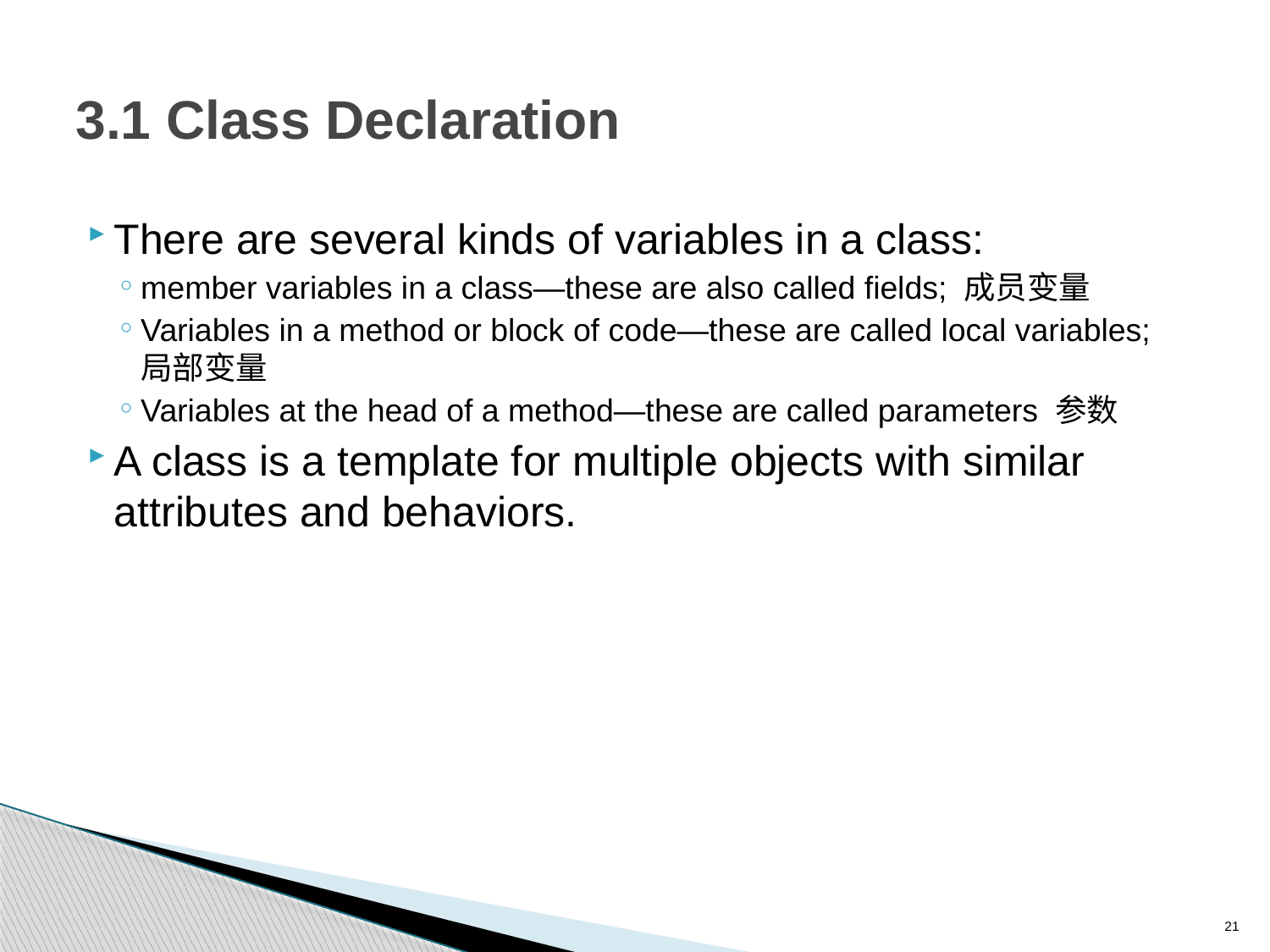

# 3.1 Class Declaration
There are several kinds of variables in a class:
member variables in a class—these are also called fields; 成员变量
Variables in a method or block of code—these are called local variables; 局部变量
Variables at the head of a method—these are called parameters 参数
A class is a template for multiple objects with similar attributes and behaviors.
21